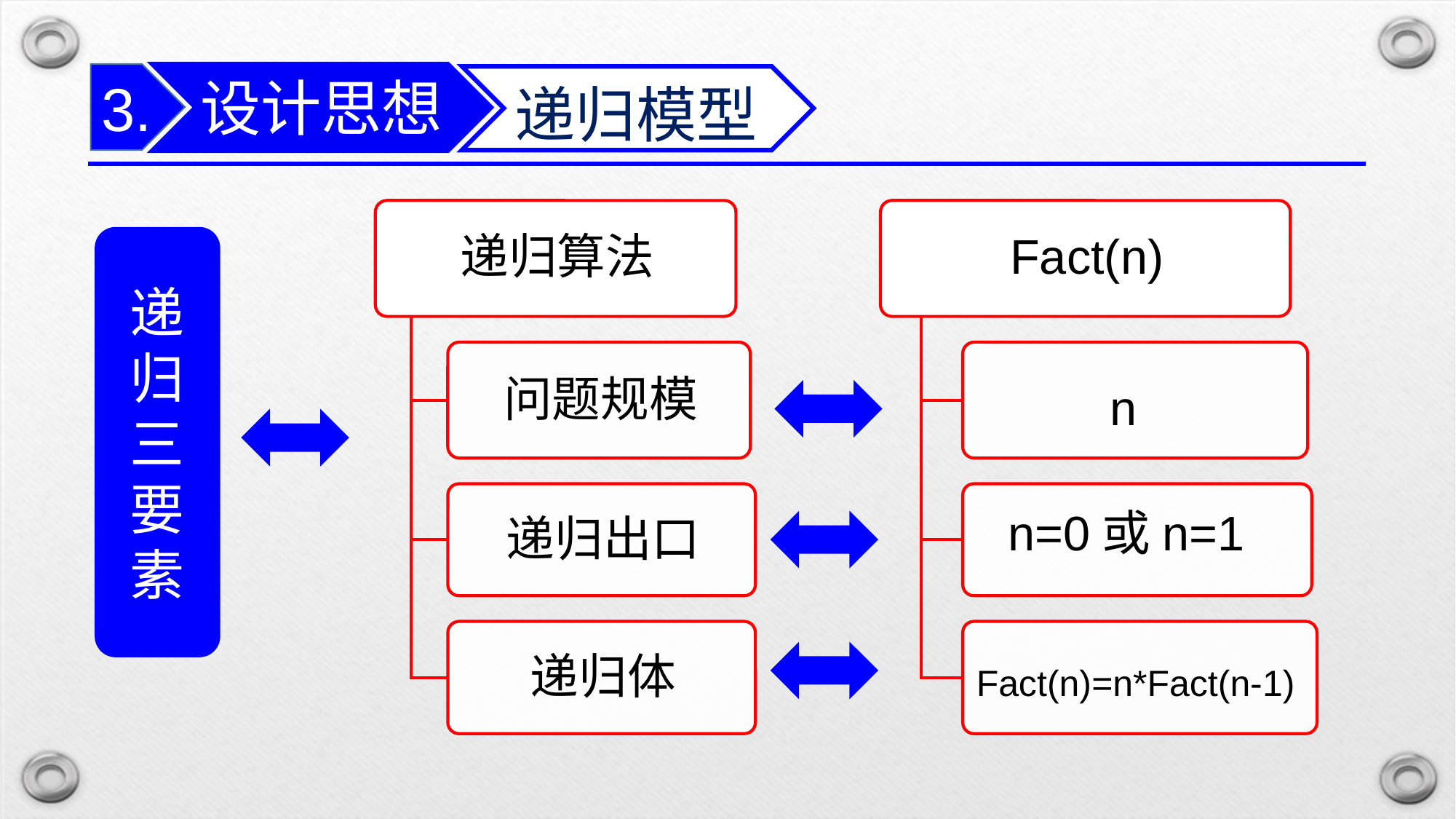

设计思想

递归模型

3.
递归算法
问题规模
递归出口
递归体
Fact(n)

递归三要素
n

n=0或n=1

Fact(n)=n*Fact(n-1)